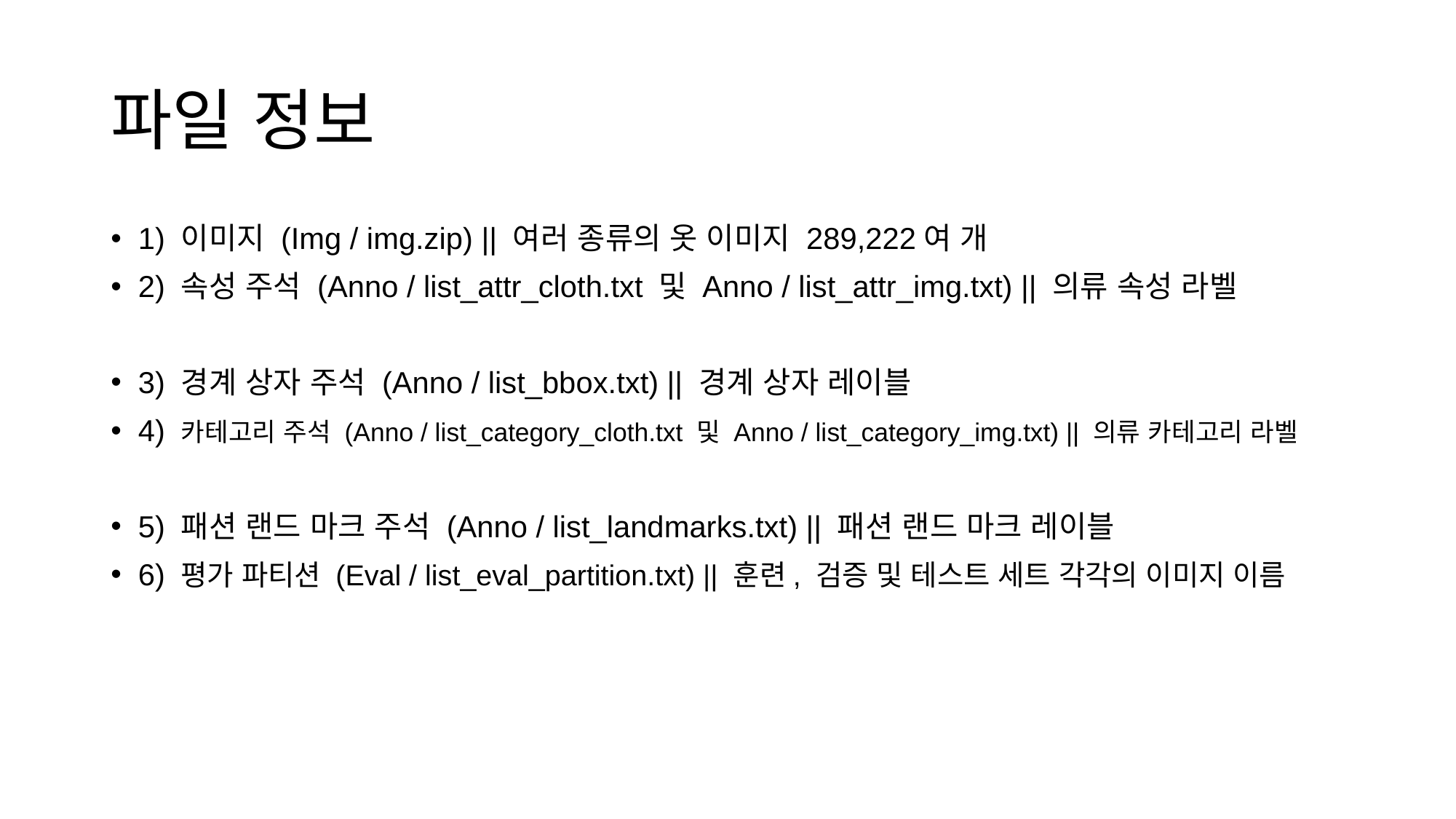

# 파일 정보
1) 이미지 (Img / img.zip) || 여러 종류의 옷 이미지 289,222여 개
2) 속성 주석 (Anno / list_attr_cloth.txt 및 Anno / list_attr_img.txt) || 의류 속성 라벨

3) 경계 상자 주석 (Anno / list_bbox.txt) || 경계 상자 레이블
4) 카테고리 주석 (Anno / list_category_cloth.txt 및 Anno / list_category_img.txt) || 의류 카테고리 라벨

5) 패션 랜드 마크 주석 (Anno / list_landmarks.txt) || 패션 랜드 마크 레이블
6) 평가 파티션 (Eval / list_eval_partition.txt) || 훈련, 검증 및 테스트 세트 각각의 이미지 이름